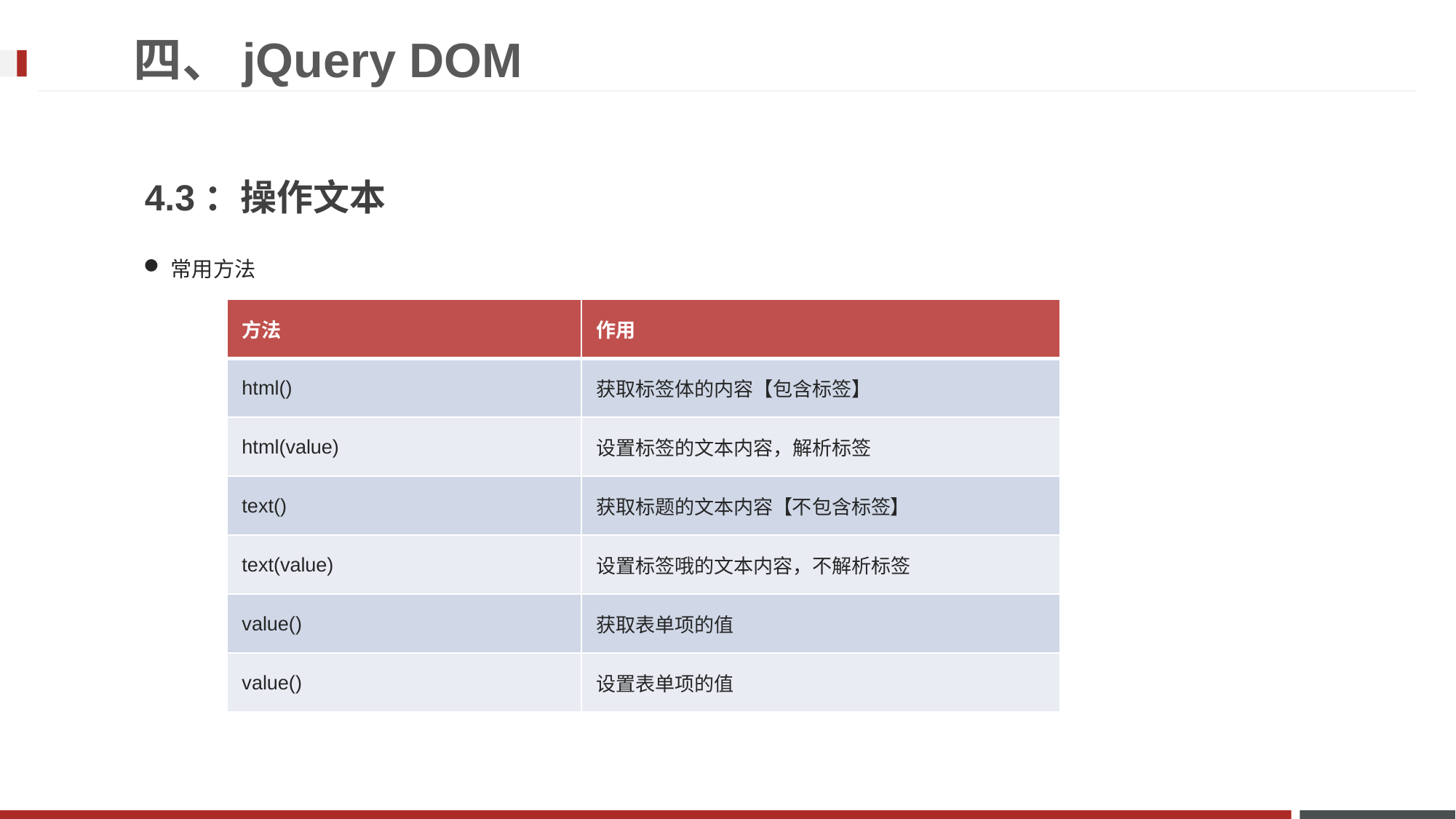

四、jQuery DOM
4.3：操作文本
常用方法
| 方法 | 作用 |
| --- | --- |
| html() | 获取标签体的内容【包含标签】 |
| html(value) | 设置标签的文本内容，解析标签 |
| text() | 获取标题的文本内容【不包含标签】 |
| text(value) | 设置标签哦的文本内容，不解析标签 |
| value() | 获取表单项的值 |
| value() | 设置表单项的值 |